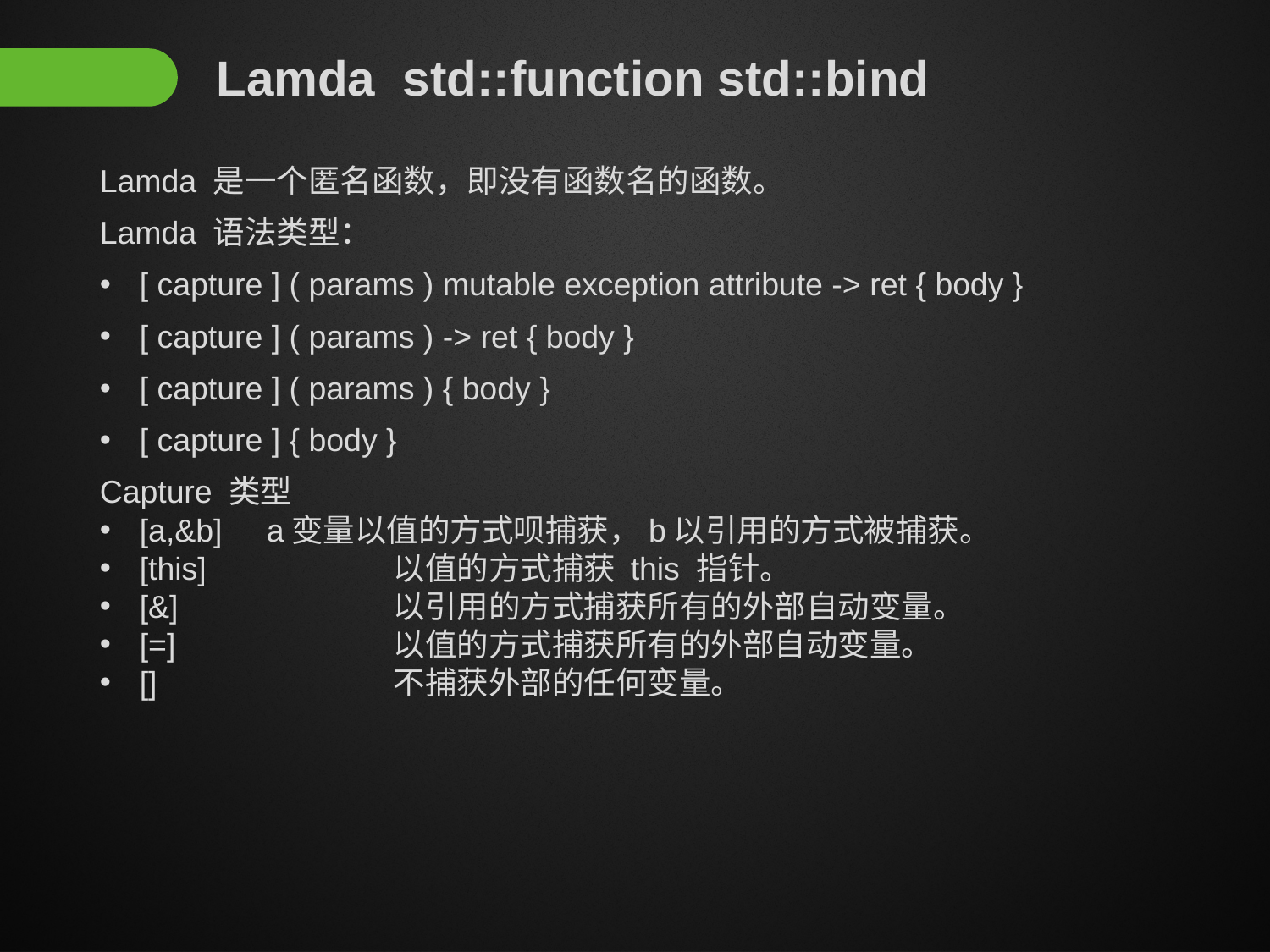

# Lamda  std::function std::bind
Lamda 是一个匿名函数，即没有函数名的函数。
Lamda 语法类型：
[ capture ] ( params ) mutable exception attribute -> ret { body }
[ capture ] ( params ) -> ret { body }
[ capture ] ( params ) { body }
[ capture ] { body }
Capture 类型
[a,&b] 	a变量以值的方式呗捕获，b以引用的方式被捕获。
[this] 		以值的方式捕获 this 指针。
[&] 		以引用的方式捕获所有的外部自动变量。
[=] 		以值的方式捕获所有的外部自动变量。
[] 		不捕获外部的任何变量。